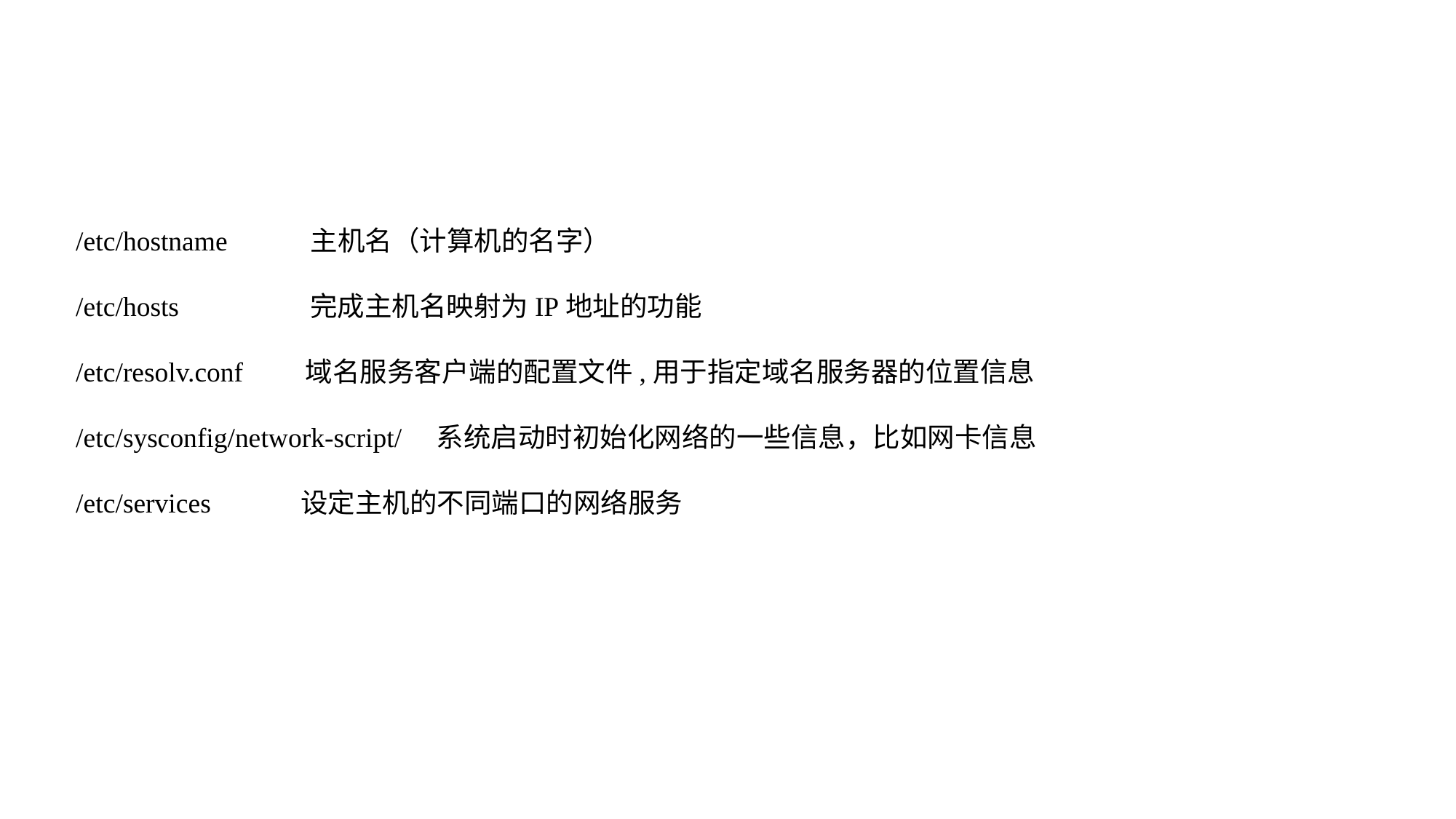

#
/etc/hostname           主机名（计算机的名字）

/etc/hosts                  完成主机名映射为IP地址的功能

/etc/resolv.conf        域名服务客户端的配置文件,用于指定域名服务器的位置信息

/etc/sysconfig/network-script/    系统启动时初始化网络的一些信息，比如网卡信息

/etc/services            设定主机的不同端口的网络服务